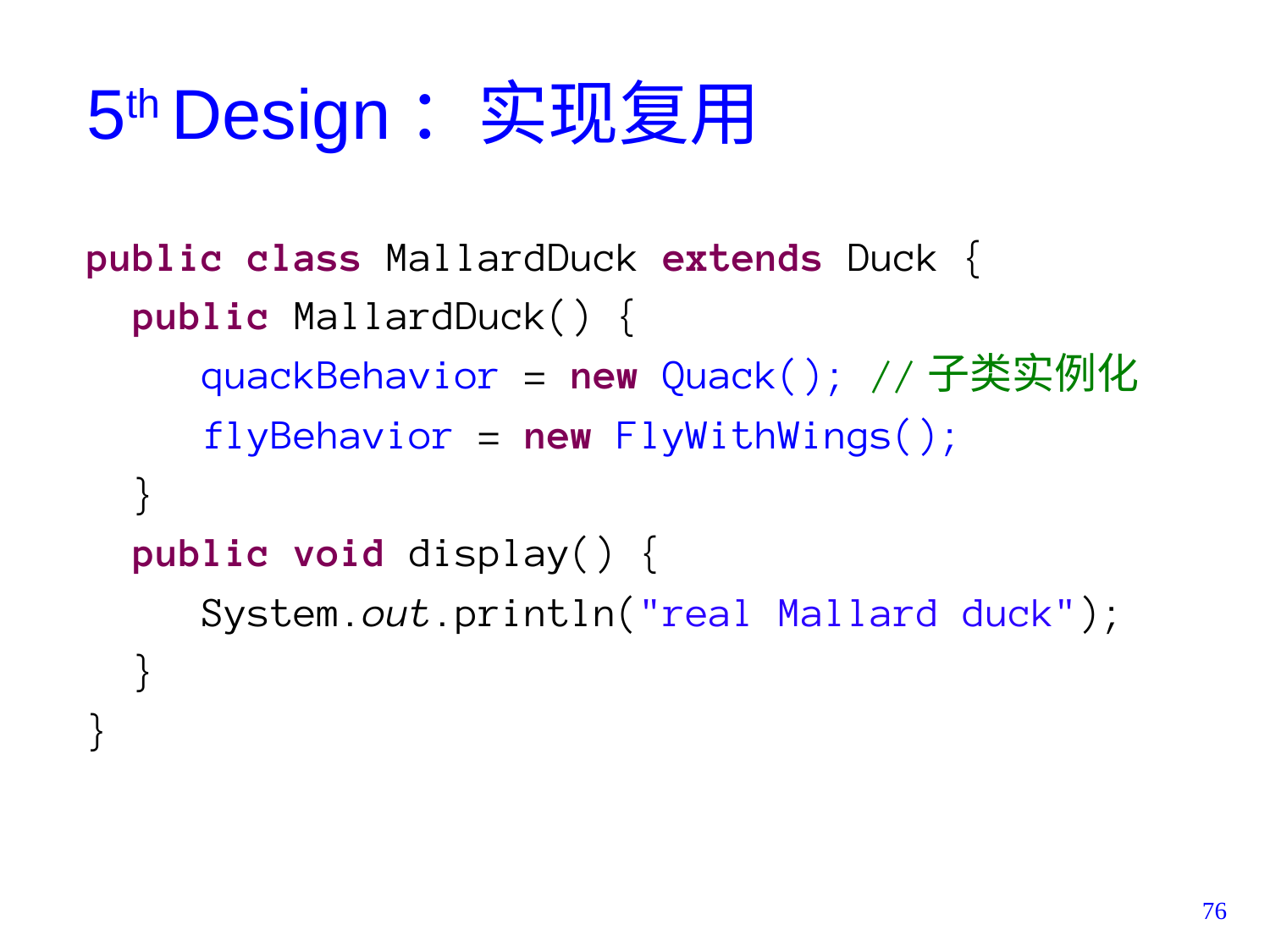

# 5th Design：实现复用
public class MallardDuck extends Duck {
  public MallardDuck() {
     quackBehavior = new Quack(); //子类实例化
     flyBehavior = new FlyWithWings();
  }
  public void display() {
     System.out.println("real Mallard duck");
  }
}
76